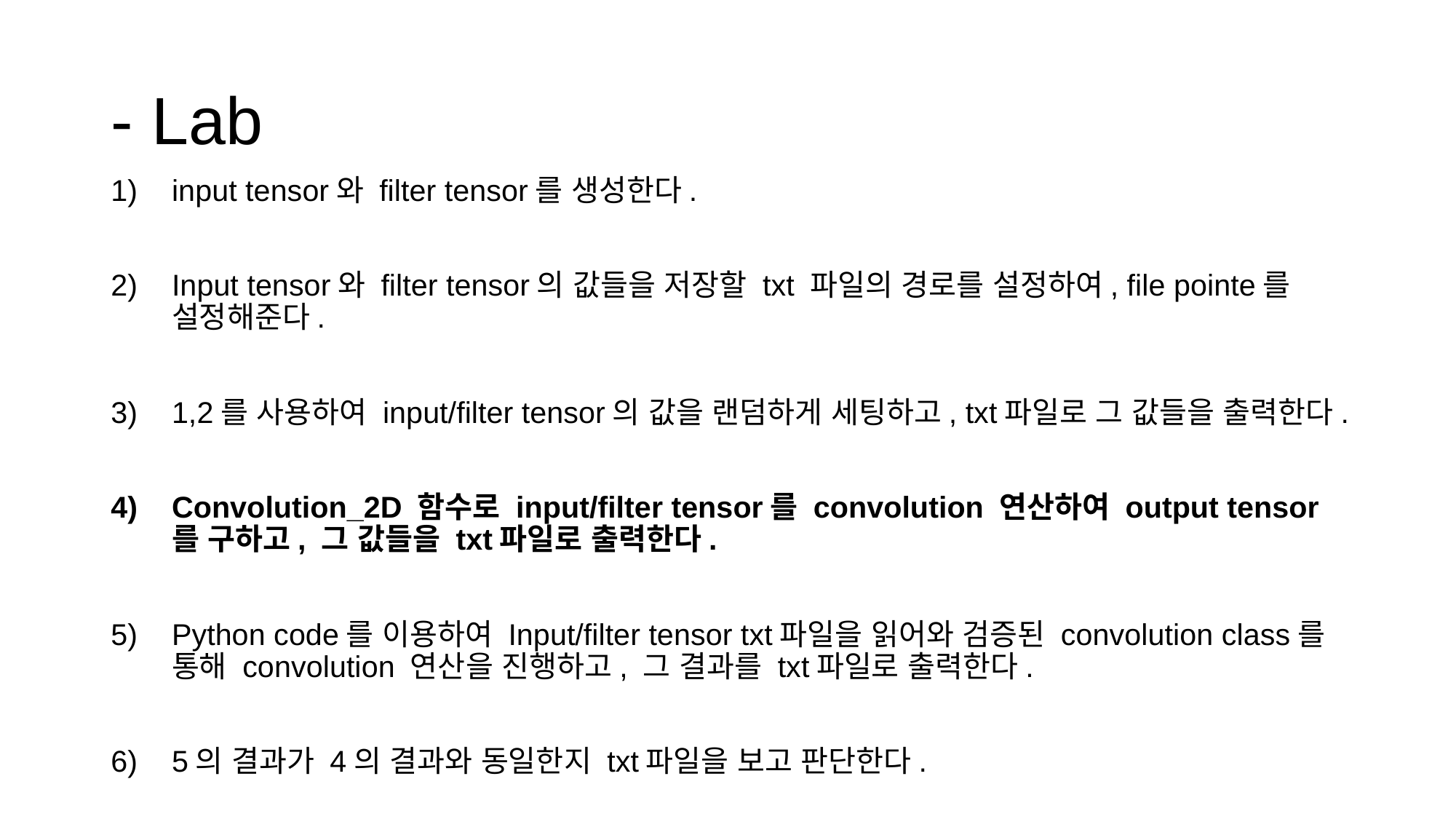

# - Lab
input tensor와 filter tensor를 생성한다.

Input tensor와 filter tensor의 값들을 저장할 txt 파일의 경로를 설정하여, file pointe를 설정해준다.

1,2를 사용하여 input/filter tensor의 값을 랜덤하게 세팅하고, txt파일로 그 값들을 출력한다.

Convolution_2D 함수로 input/filter tensor를 convolution 연산하여 output tensor를 구하고, 그 값들을 txt파일로 출력한다.

Python code를 이용하여 Input/filter tensor txt파일을 읽어와 검증된 convolution class를 통해 convolution 연산을 진행하고, 그 결과를 txt파일로 출력한다.

5의 결과가 4의 결과와 동일한지 txt파일을 보고 판단한다.